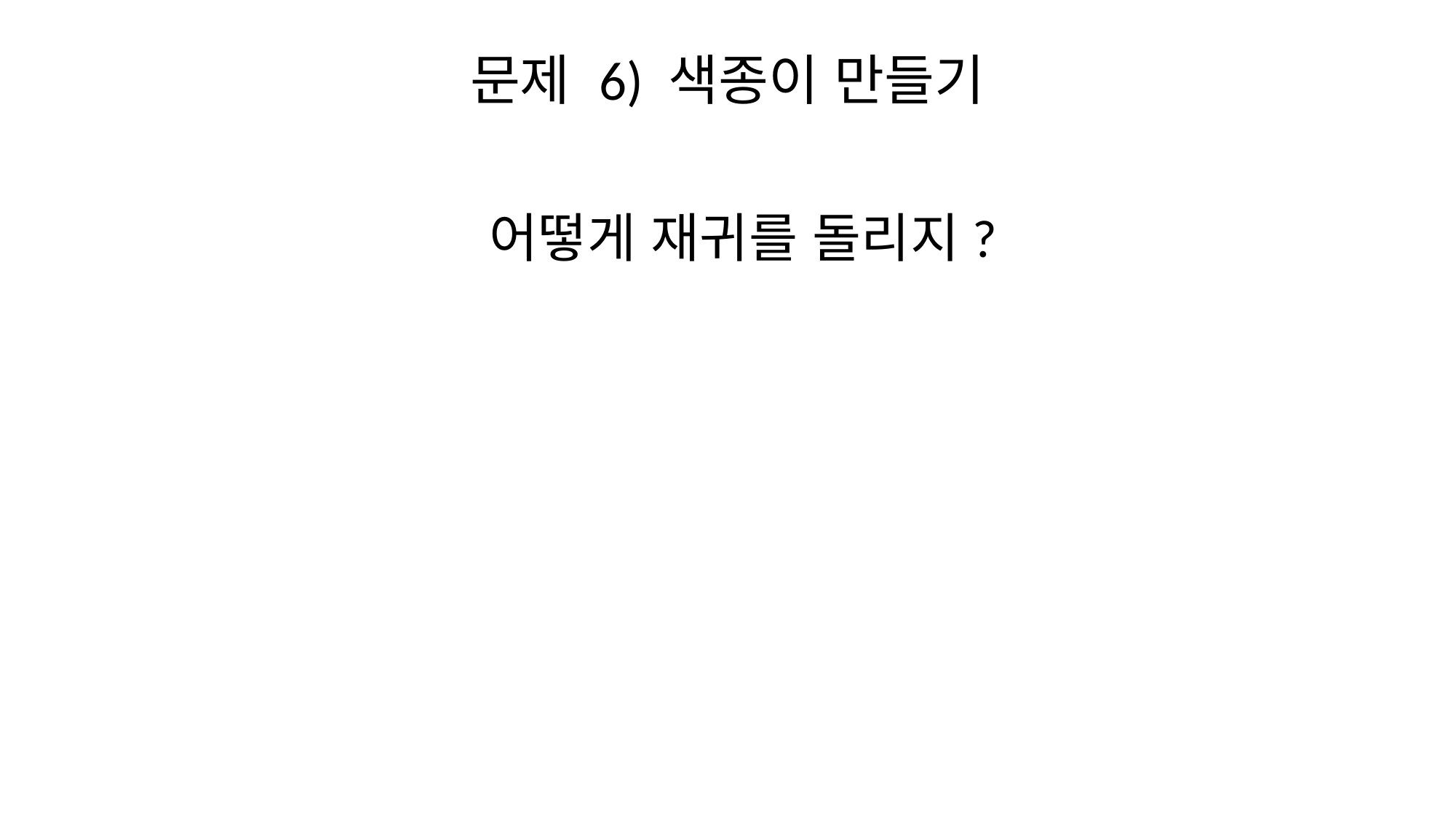

# 문제 6) 색종이 만들기
어떻게 재귀를 돌리지?